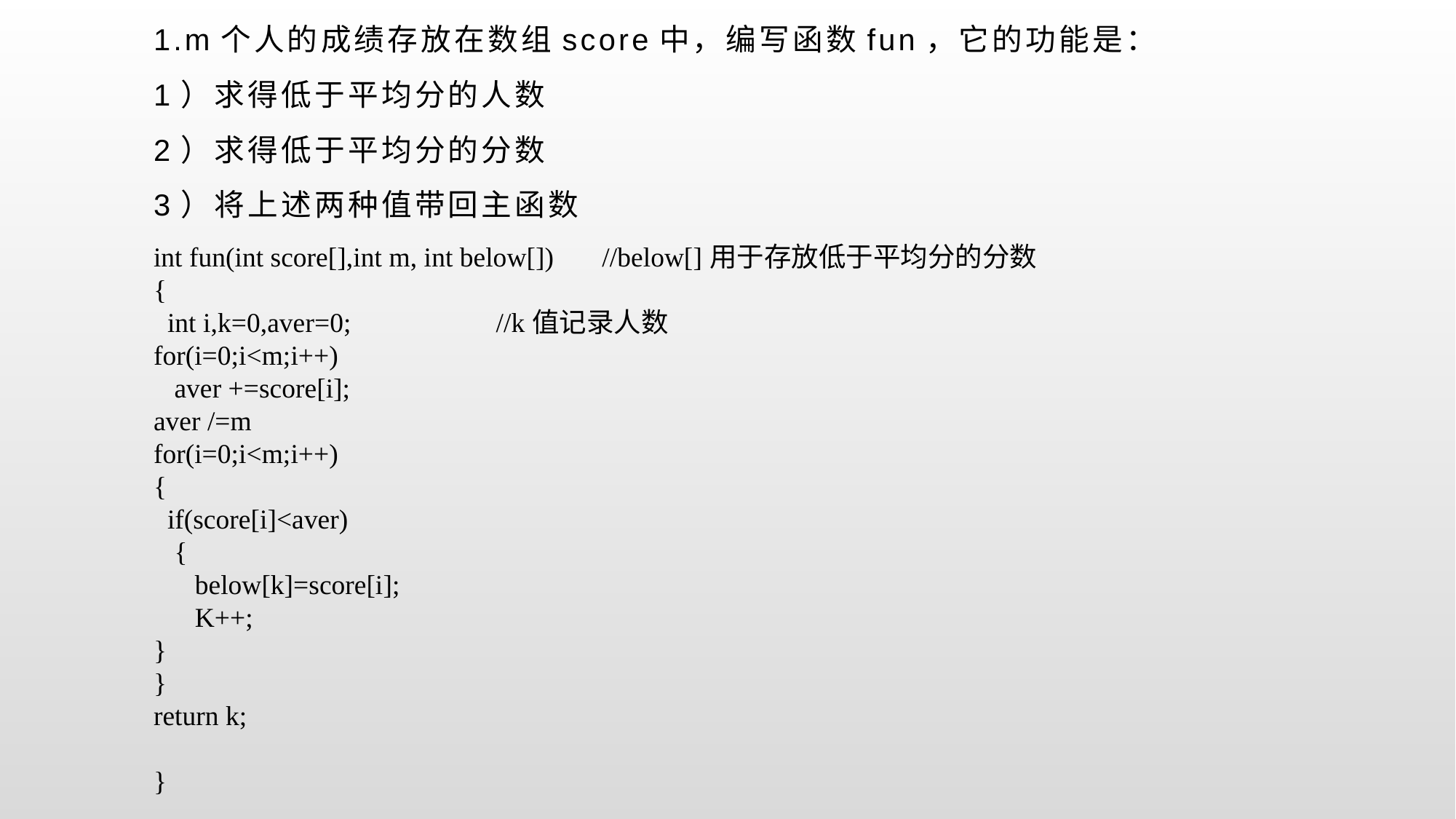

1.m个人的成绩存放在数组score中，编写函数fun，它的功能是：
1）求得低于平均分的人数
2）求得低于平均分的分数
3）将上述两种值带回主函数
int fun(int score[],int m, int below[])       //below[]用于存放低于平均分的分数
{
  int i,k=0,aver=0;                     //k值记录人数
for(i=0;i<m;i++)
   aver +=score[i];
aver /=m
for(i=0;i<m;i++)
{
  if(score[i]<aver)
   {
      below[k]=score[i];
      K++;
}
}
return k;

}